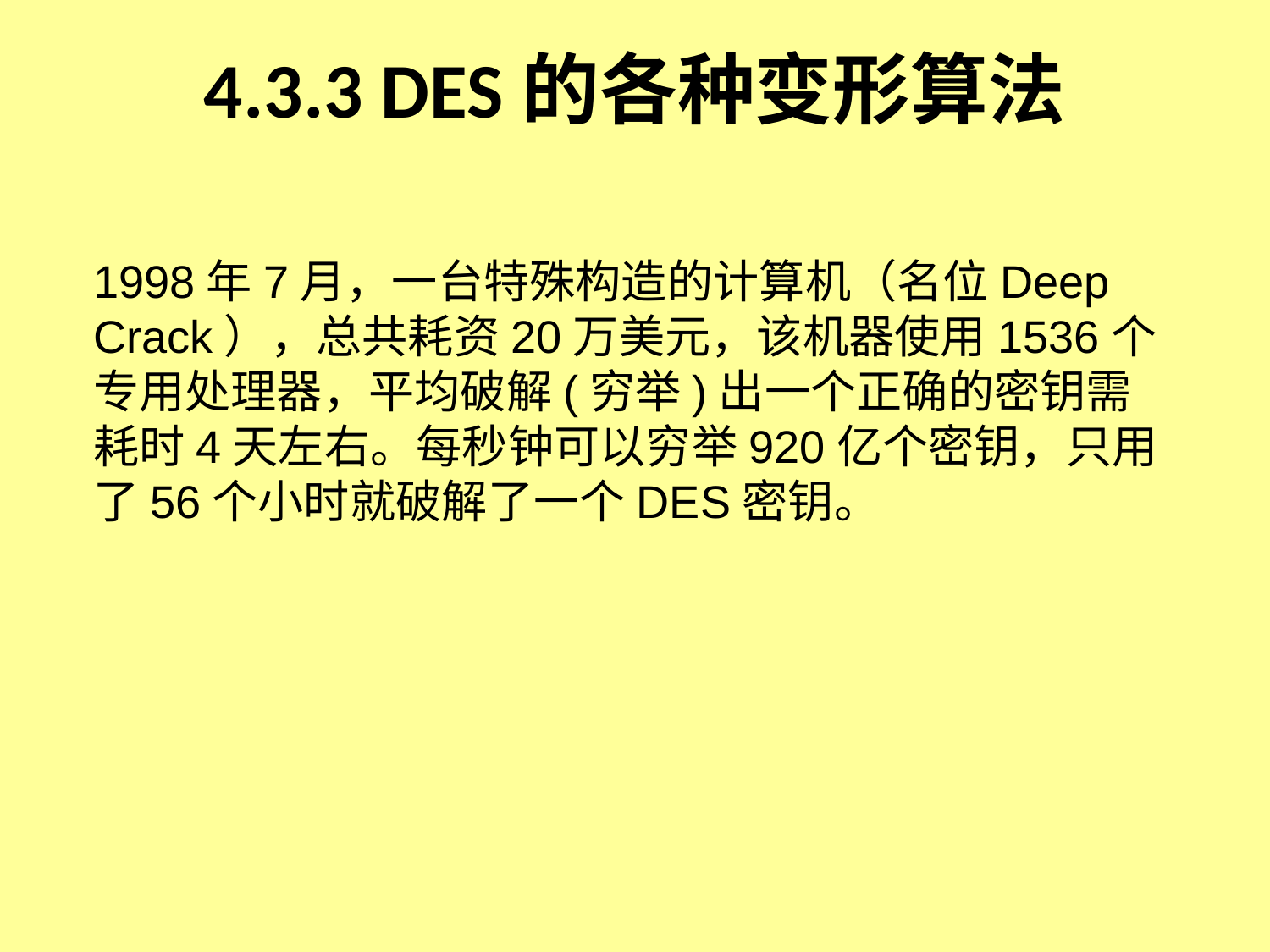

# 4.3.3 DES的各种变形算法
1998年7月，一台特殊构造的计算机（名位Deep Crack），总共耗资20万美元，该机器使用1536个专用处理器，平均破解(穷举)出一个正确的密钥需耗时4天左右。每秒钟可以穷举920亿个密钥，只用了56个小时就破解了一个DES密钥。